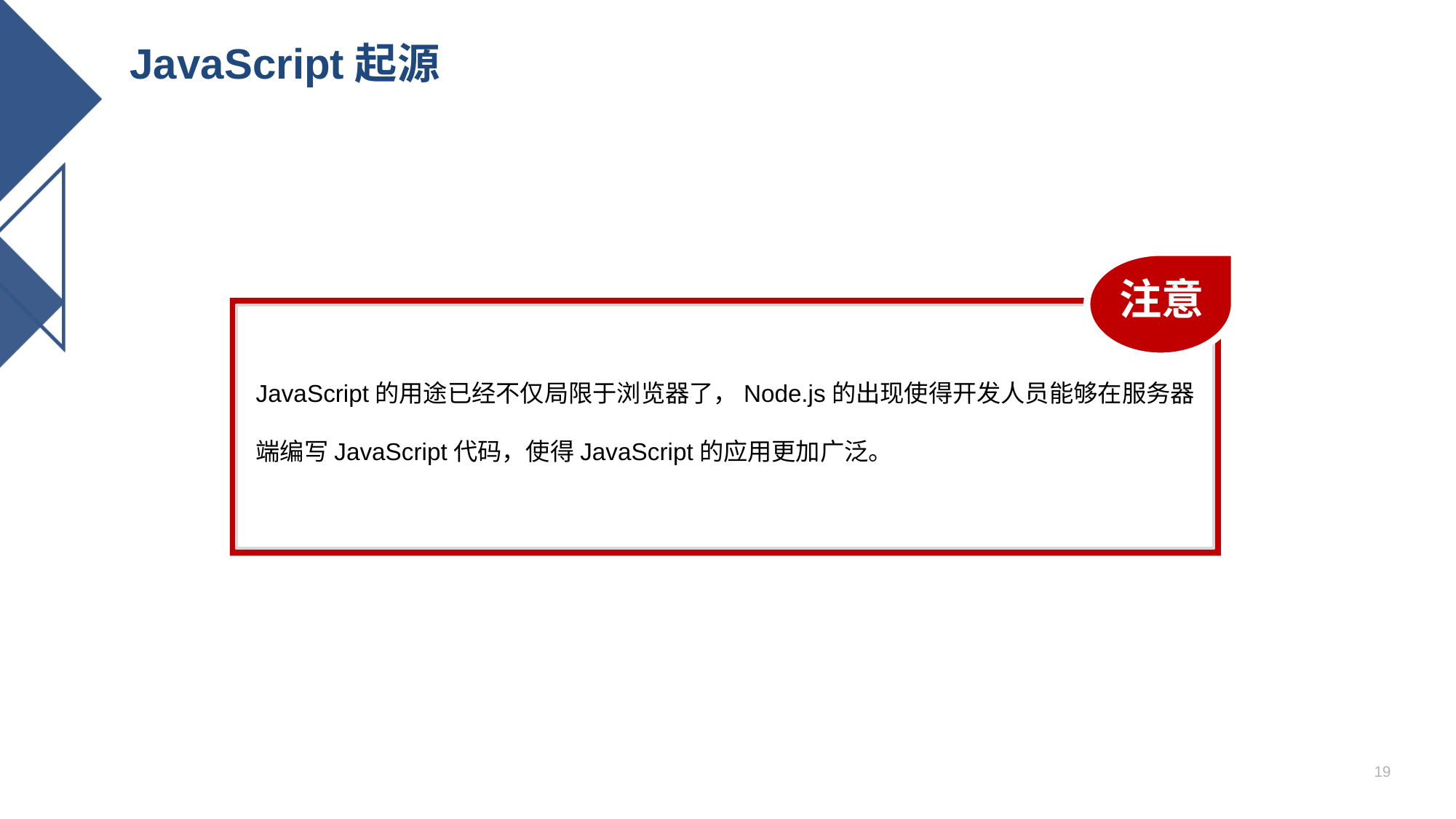

# JavaScript起源

注意

JavaScript的用途已经不仅局限于浏览器了，Node.js的出现使得开发人员能够在服务器端编写JavaScript代码，使得JavaScript的应用更加广泛。
19